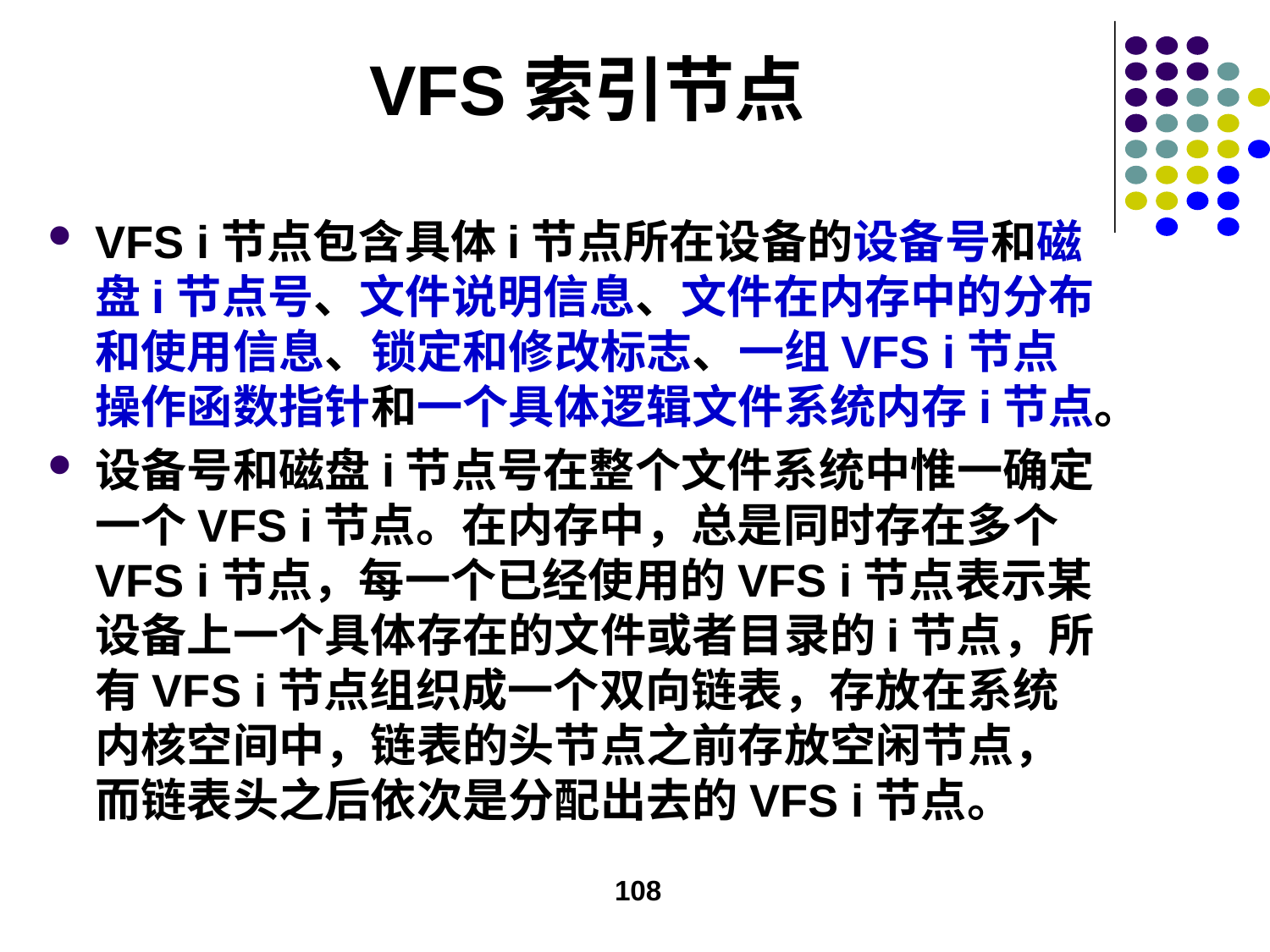

# VFS索引节点
VFS i节点包含具体i节点所在设备的设备号和磁盘i节点号、文件说明信息、文件在内存中的分布和使用信息、锁定和修改标志、一组VFS i节点操作函数指针和一个具体逻辑文件系统内存i节点。
设备号和磁盘i节点号在整个文件系统中惟一确定一个VFS i节点。在内存中，总是同时存在多个VFS i节点，每一个已经使用的VFS i节点表示某设备上一个具体存在的文件或者目录的i节点，所有VFS i节点组织成一个双向链表，存放在系统内核空间中，链表的头节点之前存放空闲节点，而链表头之后依次是分配出去的VFS i节点。

108